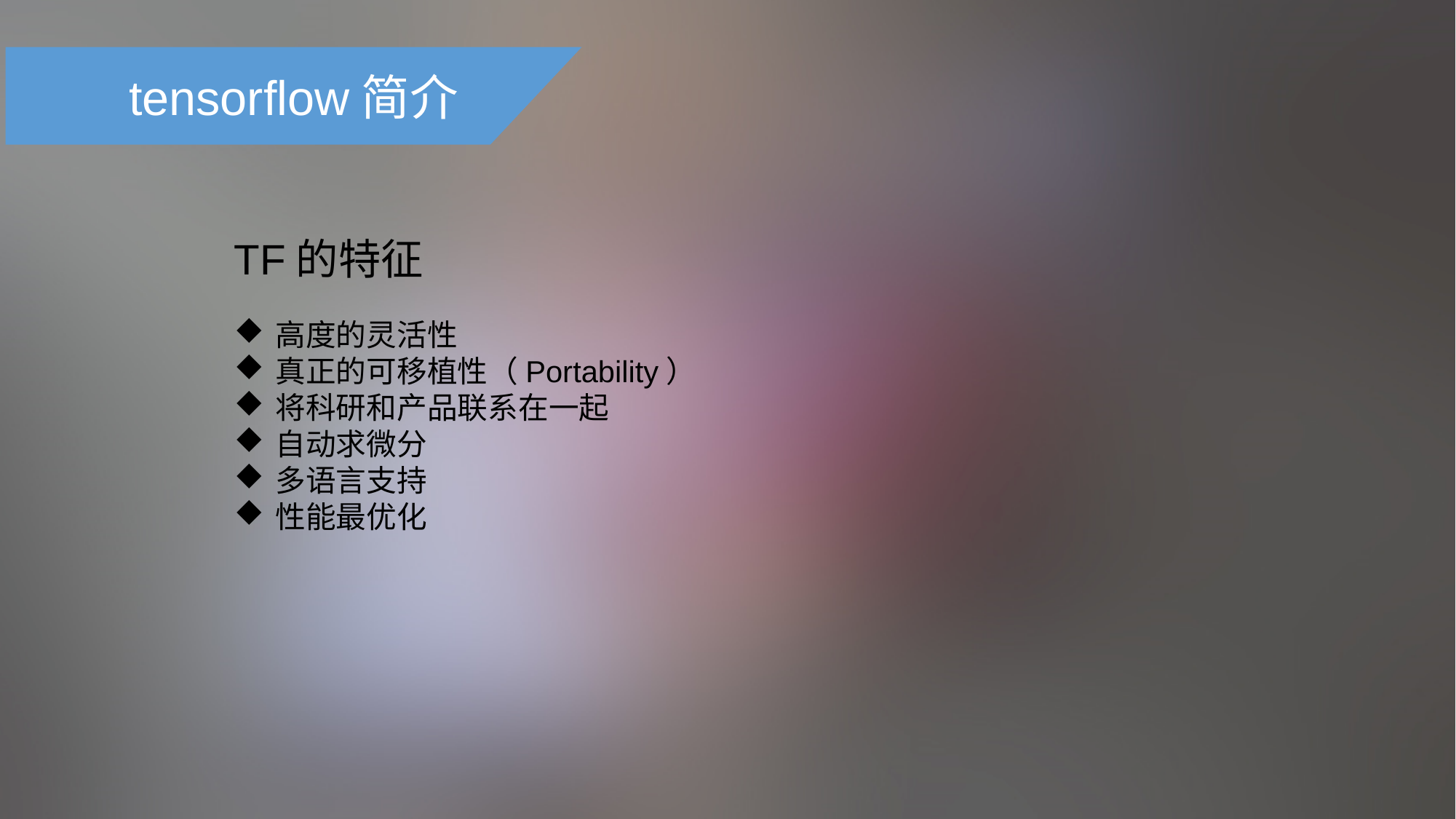

tensorflow简介
TF的特征

高度的灵活性
真正的可移植性（Portability）
将科研和产品联系在一起
自动求微分
多语言支持
性能最优化